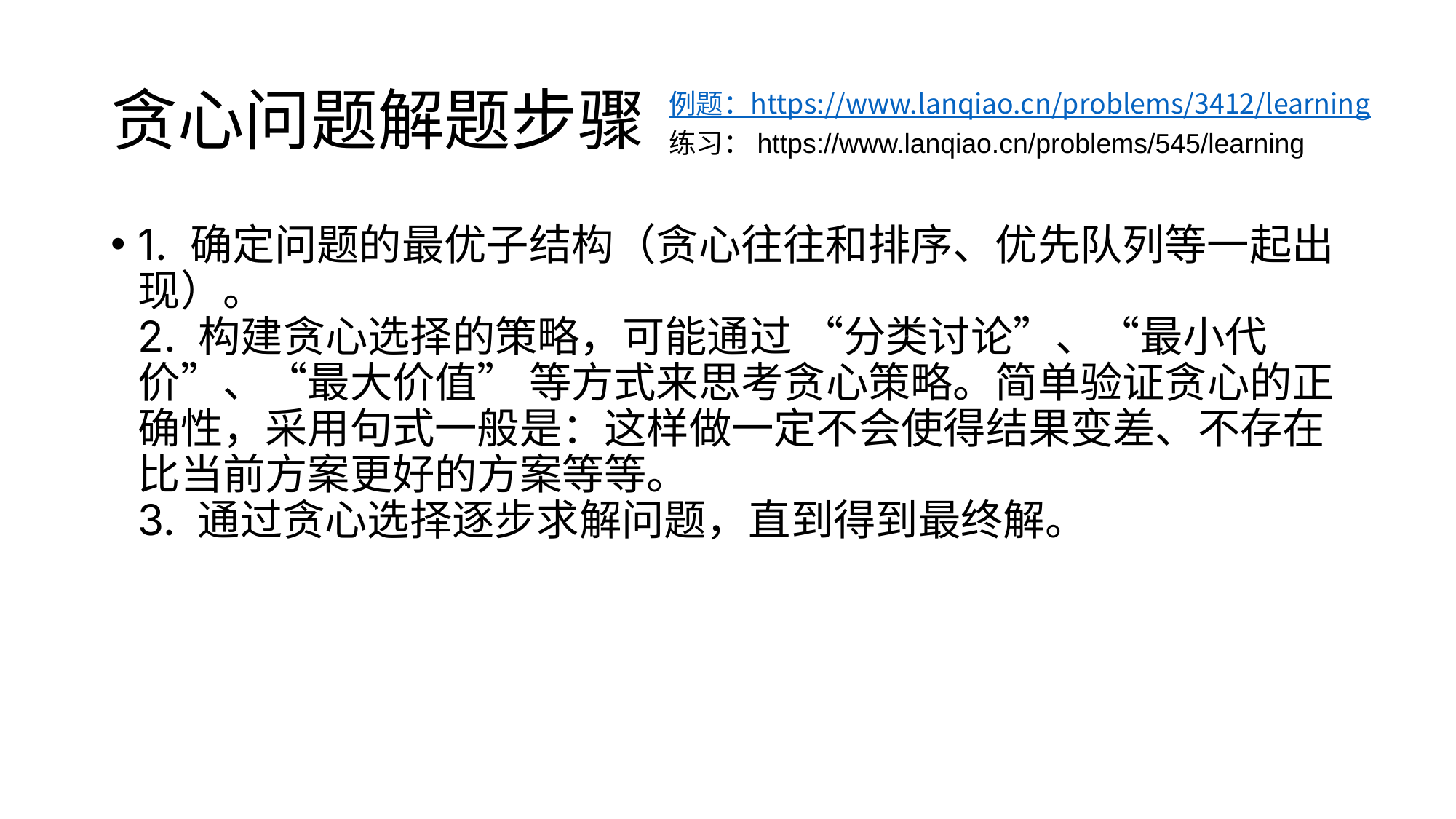

# 贪心问题解题步骤
例题：https://www.lanqiao.cn/problems/3412/learning
练习：https://www.lanqiao.cn/problems/545/learning

1. 确定问题的最优子结构（贪心往往和排序、优先队列等一起出现）。
2. 构建贪心选择的策略，可能通过 “分类讨论”、“最小代价”、“最大价值” 等方式来思考贪心策略。简单验证贪心的正确性，采用句式一般是：这样做一定不会使得结果变差、不存在比当前方案更好的方案等等。
3. 通过贪心选择逐步求解问题，直到得到最终解。